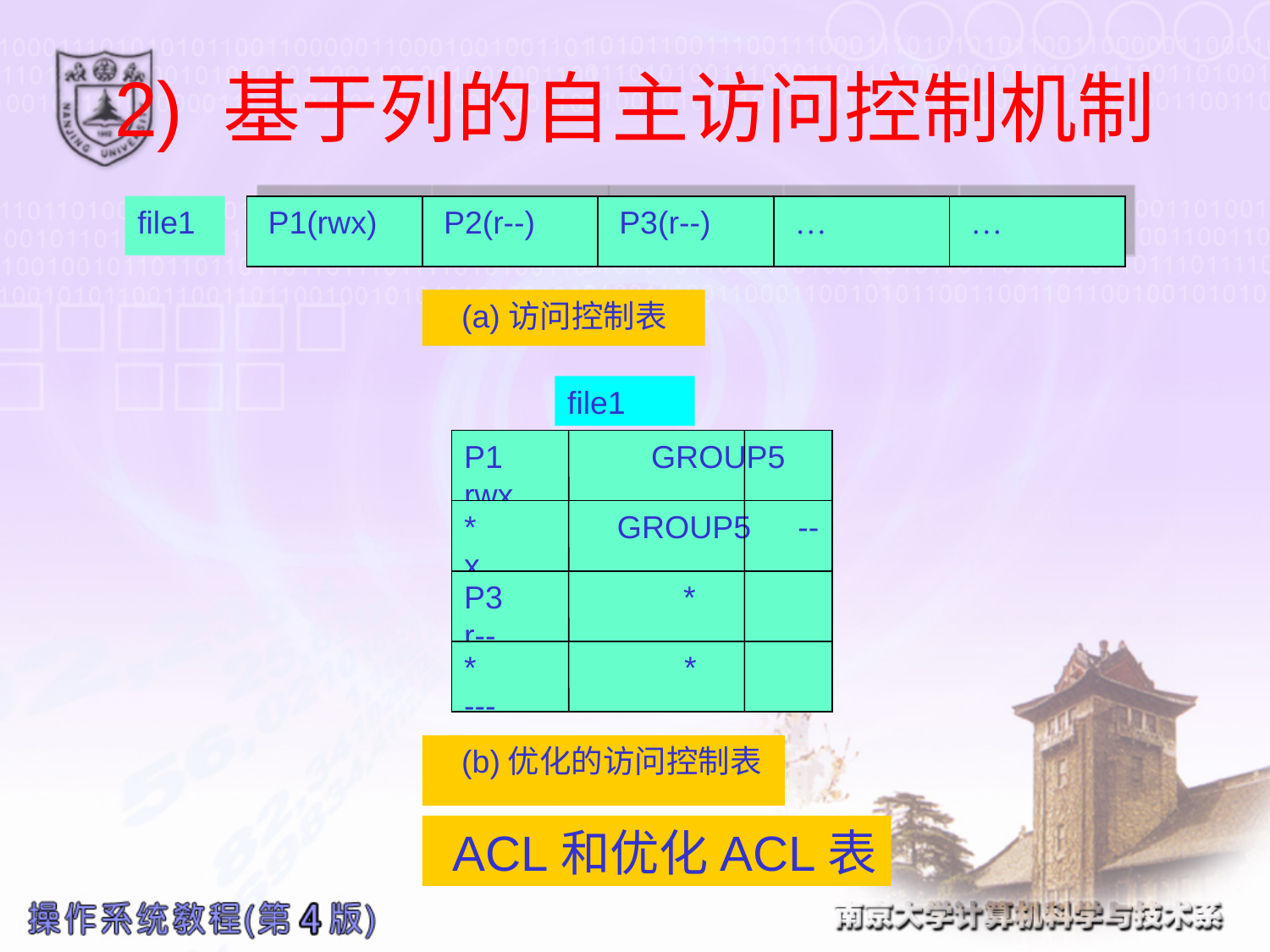

# 2) 基于列的自主访问控制机制
file1
 P1(rwx)
 P2(r--)
 P3(r--)
 …
 …

   (a)访问控制表
file1
P1             GROUP5    rwx

*               GROUP5     --x

P3                   *              r--

*                      *              ---

   (b)优化的访问控制表
  ACL和优化ACL表